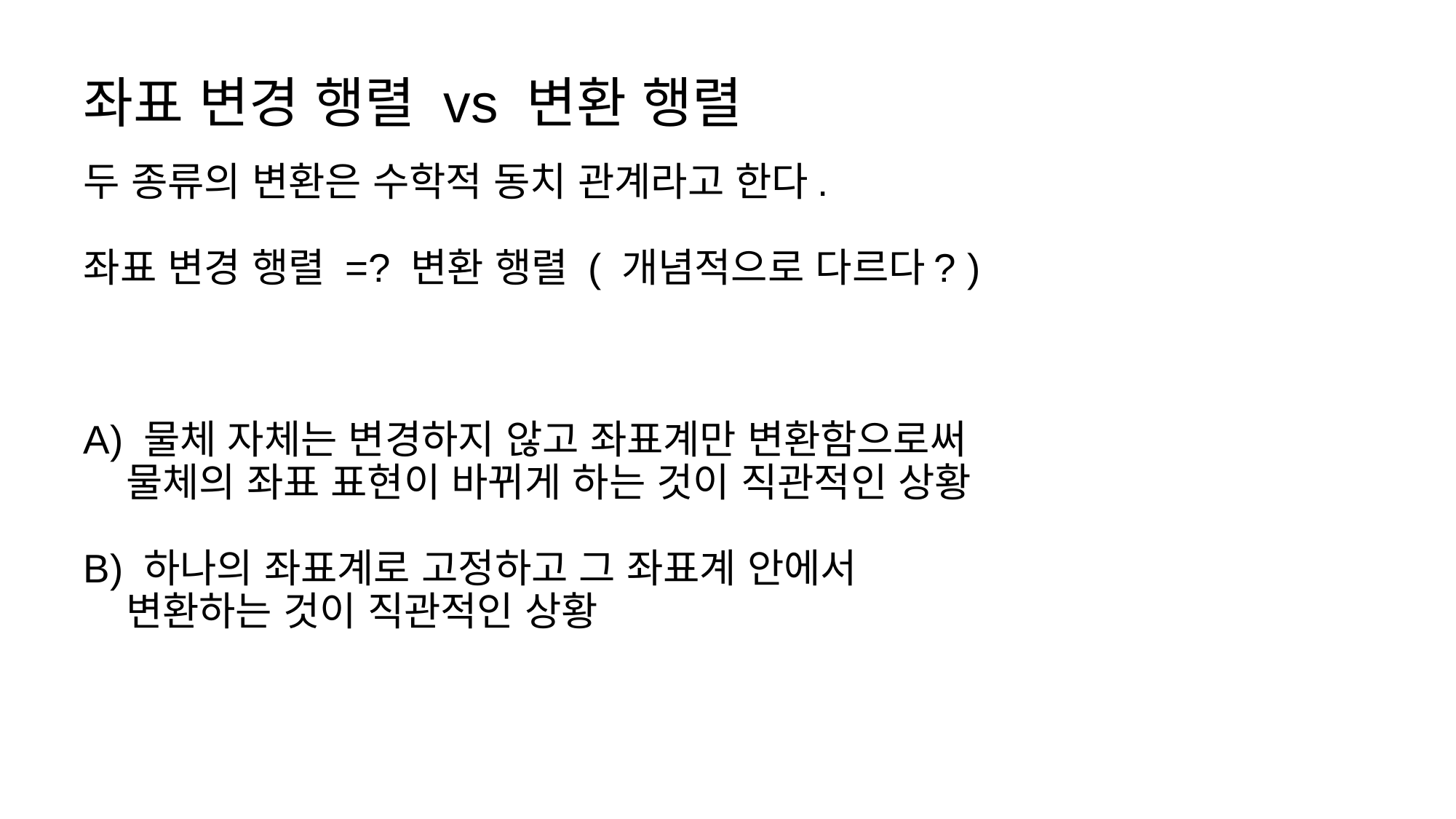

# 좌표 변경 행렬 vs 변환 행렬
두 종류의 변환은 수학적 동치 관계라고 한다.

좌표 변경 행렬 =? 변환 행렬 ( 개념적으로 다르다? )

A) 물체 자체는 변경하지 않고 좌표계만 변환함으로써
   물체의 좌표 표현이 바뀌게 하는 것이 직관적인 상황

B) 하나의 좌표계로 고정하고 그 좌표계 안에서
   변환하는 것이 직관적인 상황